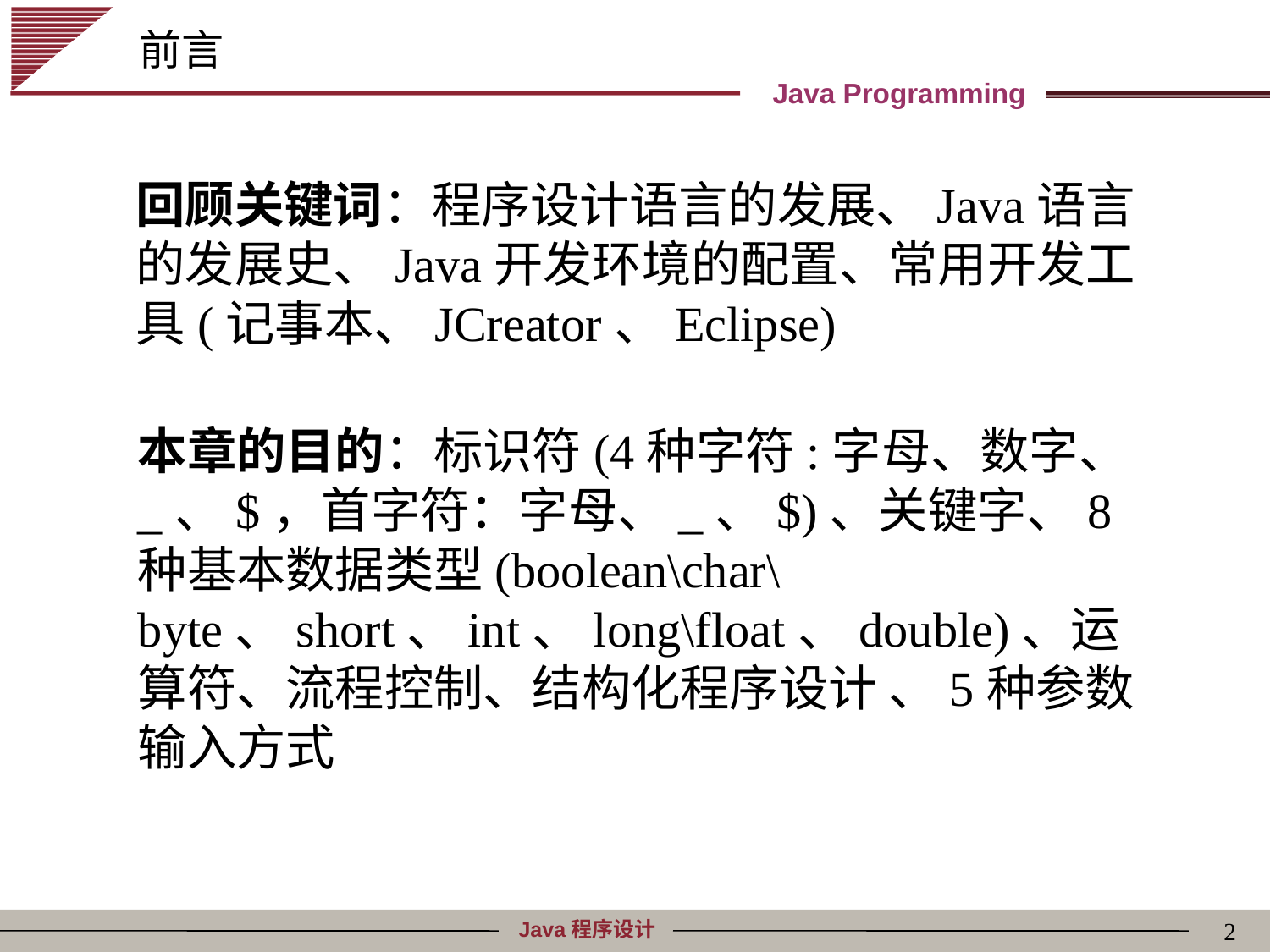

# 前言
回顾关键词：程序设计语言的发展、Java语言的发展史、Java开发环境的配置、常用开发工具(记事本、JCreator、Eclipse)
本章的目的：标识符(4种字符:字母、数字、_、$，首字符：字母、_、$)、关键字、8种基本数据类型(boolean\char\byte、short、int、long\float、double)、运算符、流程控制、结构化程序设计 、5种参数输入方式